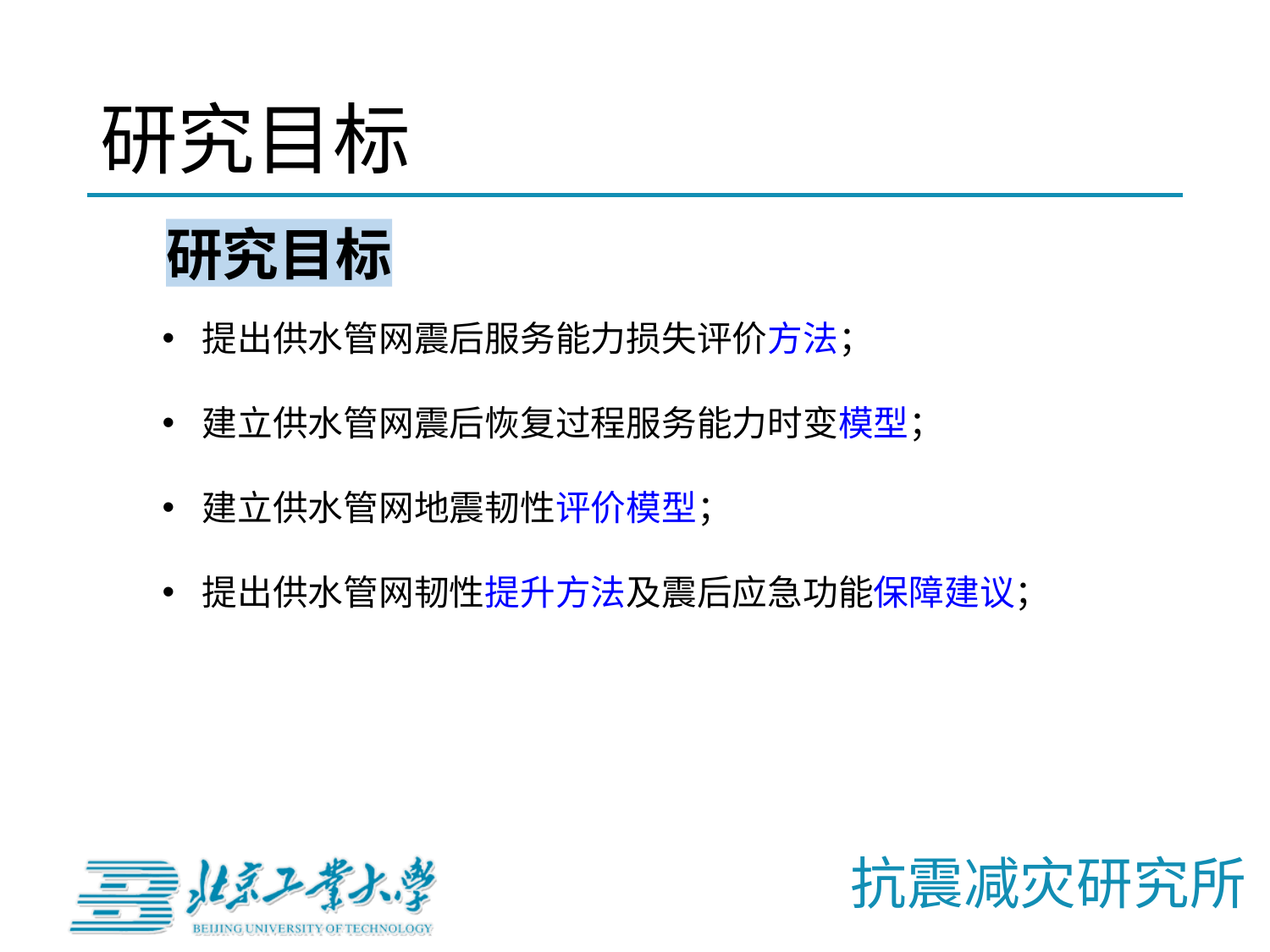

# 研究目标
研究目标
提出供水管网震后服务能力损失评价方法；

建立供水管网震后恢复过程服务能力时变模型；

建立供水管网地震韧性评价模型；

提出供水管网韧性提升方法及震后应急功能保障建议；